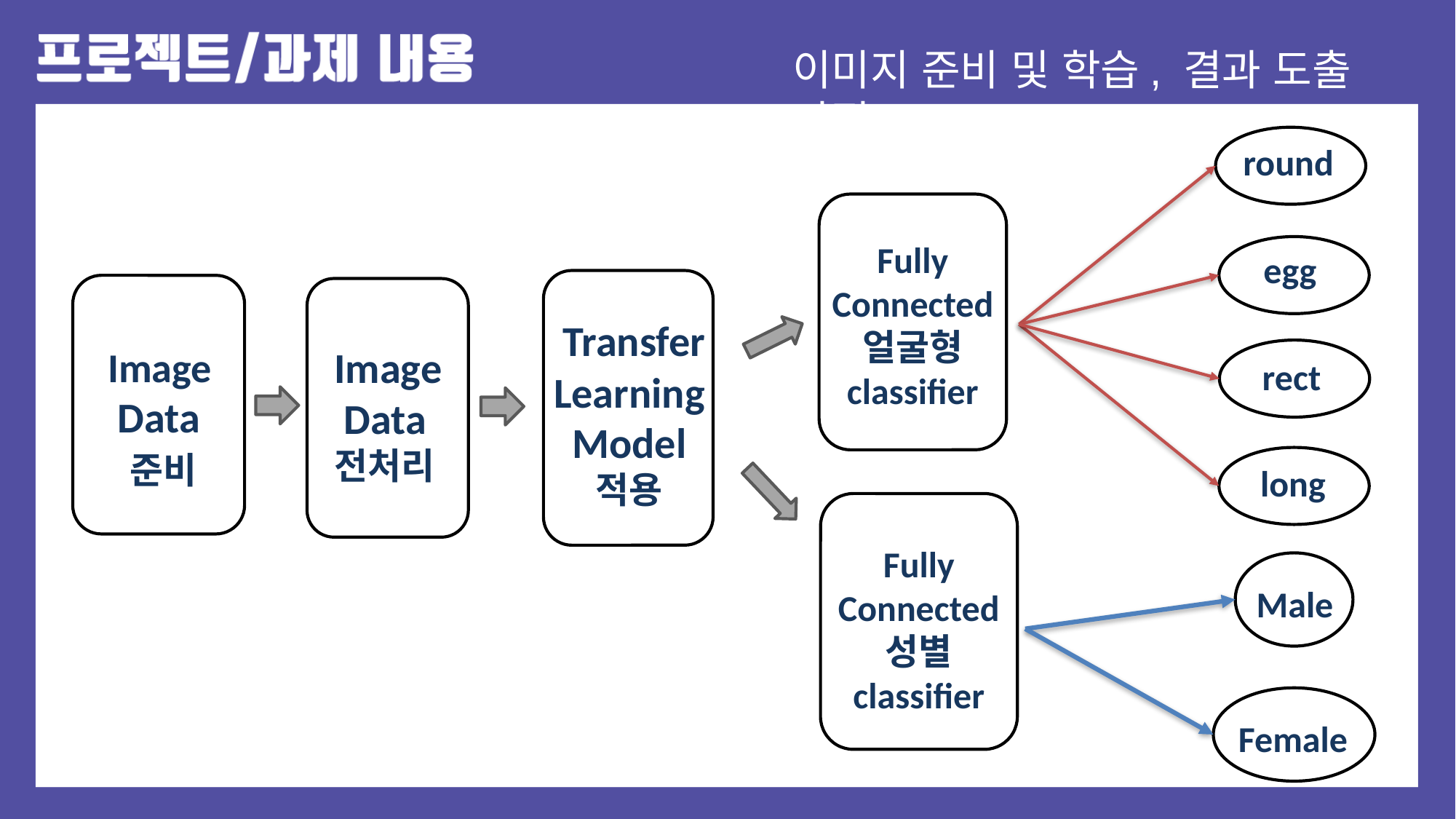

이미지 준비 및 학습, 결과 도출 과정

round

Fully
Connected
얼굴형
classifier

egg

 Transfer
Learning
Model
적용

Image
 Data
 준비

Image
 Data
전처리

rect

long

Fully
Connected
성별
classifier

Male

Female